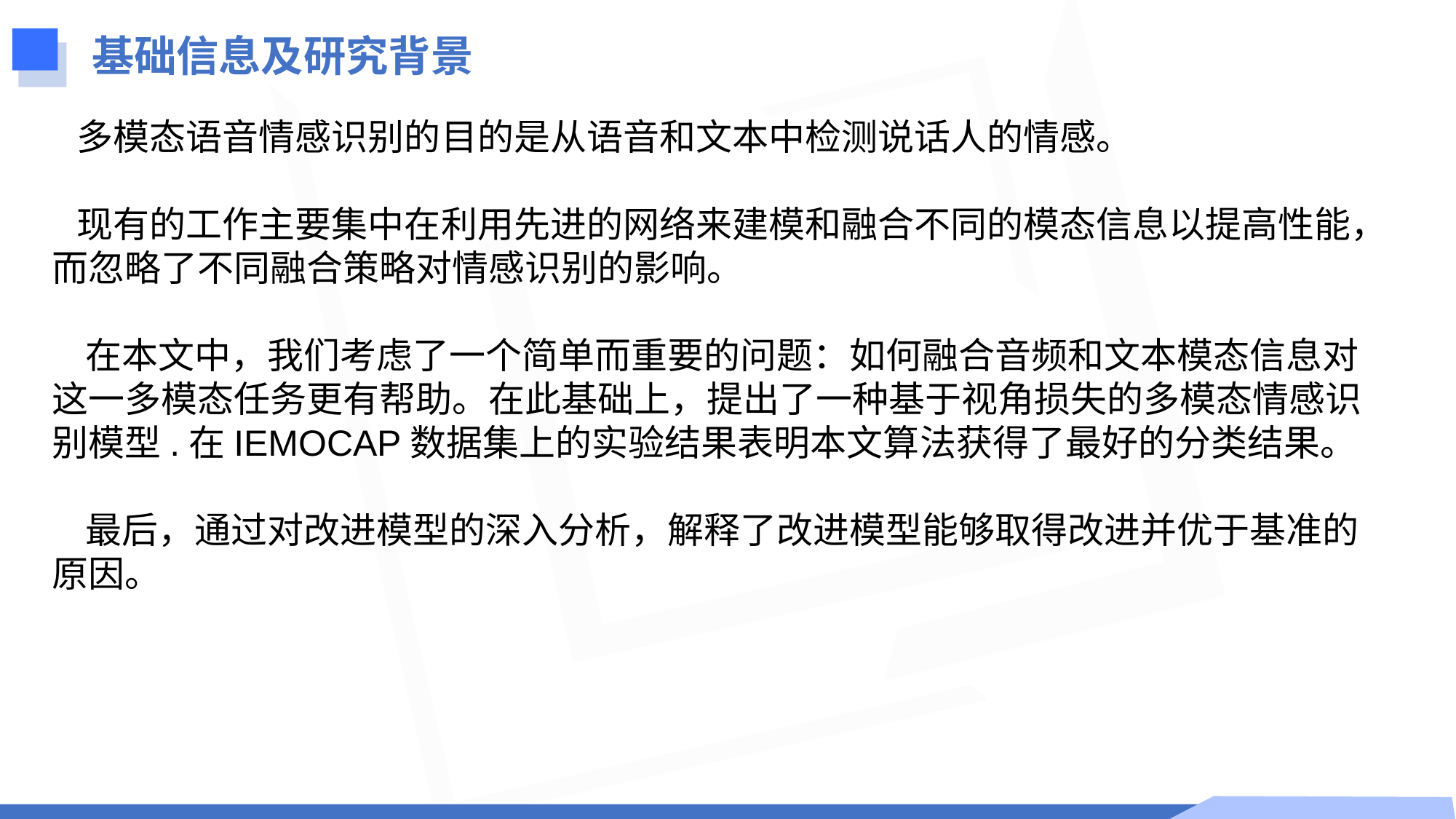

基础信息及研究背景

  多模态语音情感识别的目的是从语音和文本中检测说话人的情感。

  现有的工作主要集中在利用先进的网络来建模和融合不同的模态信息以提高性能，而忽略了不同融合策略对情感识别的影响。

   在本文中，我们考虑了一个简单而重要的问题：如何融合音频和文本模态信息对这一多模态任务更有帮助。在此基础上，提出了一种基于视角损失的多模态情感识别模型.在IEMOCAP数据集上的实验结果表明本文算法获得了最好的分类结果。

   最后，通过对改进模型的深入分析，解释了改进模型能够取得改进并优于基准的原因。